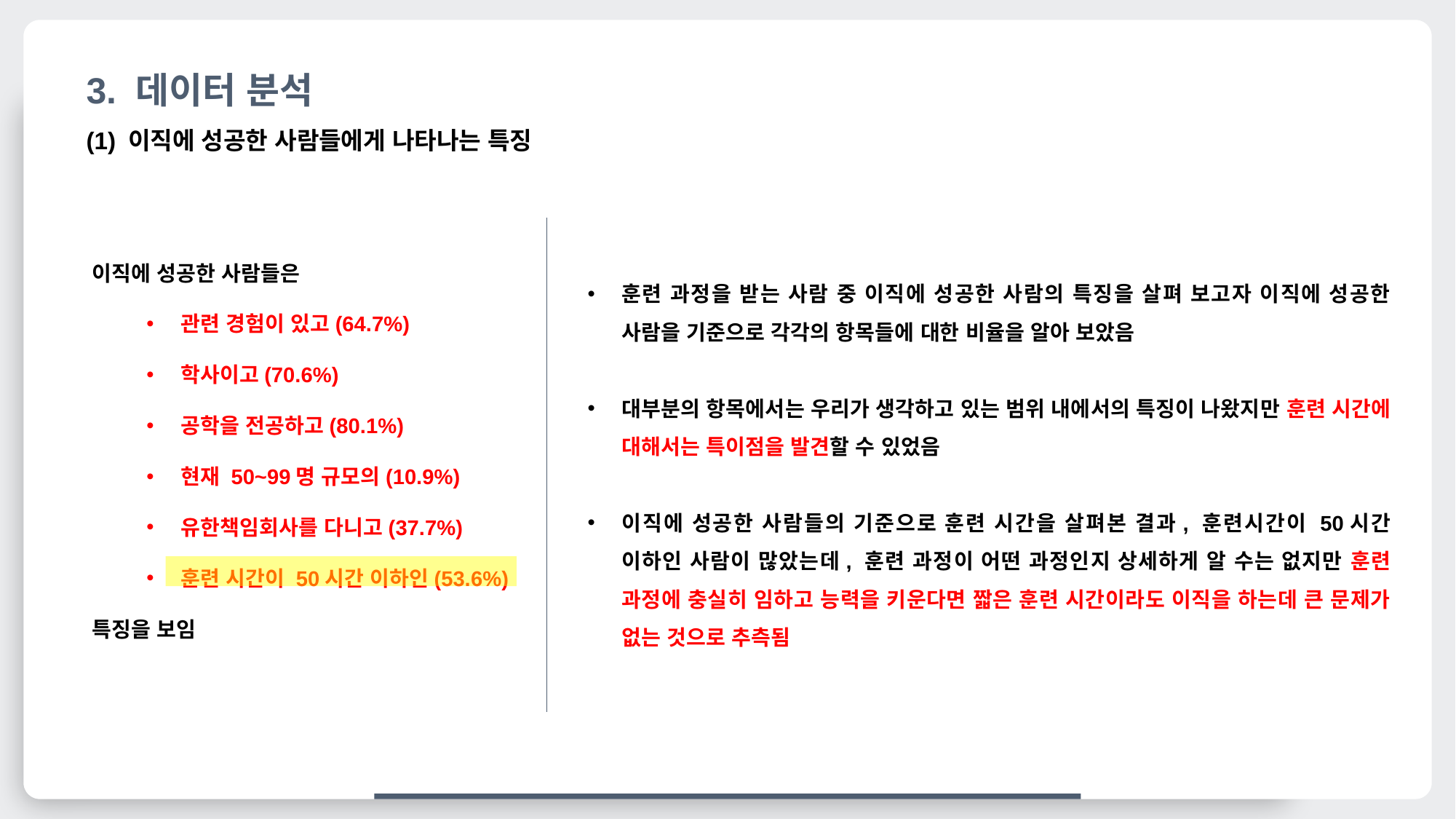

3. 데이터 분석
(1) 이직에 성공한 사람들에게 나타나는 특징
이직에 성공한 사람들은
관련 경험이 있고(64.7%)
학사이고(70.6%)
공학을 전공하고(80.1%)
현재 50~99명 규모의(10.9%)
유한책임회사를 다니고(37.7%)
훈련 시간이 50시간 이하인(53.6%)
특징을 보임
훈련 과정을 받는 사람 중 이직에 성공한 사람의 특징을 살펴 보고자 이직에 성공한 사람을 기준으로 각각의 항목들에 대한 비율을 알아 보았음

대부분의 항목에서는 우리가 생각하고 있는 범위 내에서의 특징이 나왔지만 훈련 시간에 대해서는 특이점을 발견할 수 있었음

이직에 성공한 사람들의 기준으로 훈련 시간을 살펴본 결과, 훈련시간이 50시간 이하인 사람이 많았는데, 훈련 과정이 어떤 과정인지 상세하게 알 수는 없지만 훈련 과정에 충실히 임하고 능력을 키운다면 짧은 훈련 시간이라도 이직을 하는데 큰 문제가 없는 것으로 추측됨